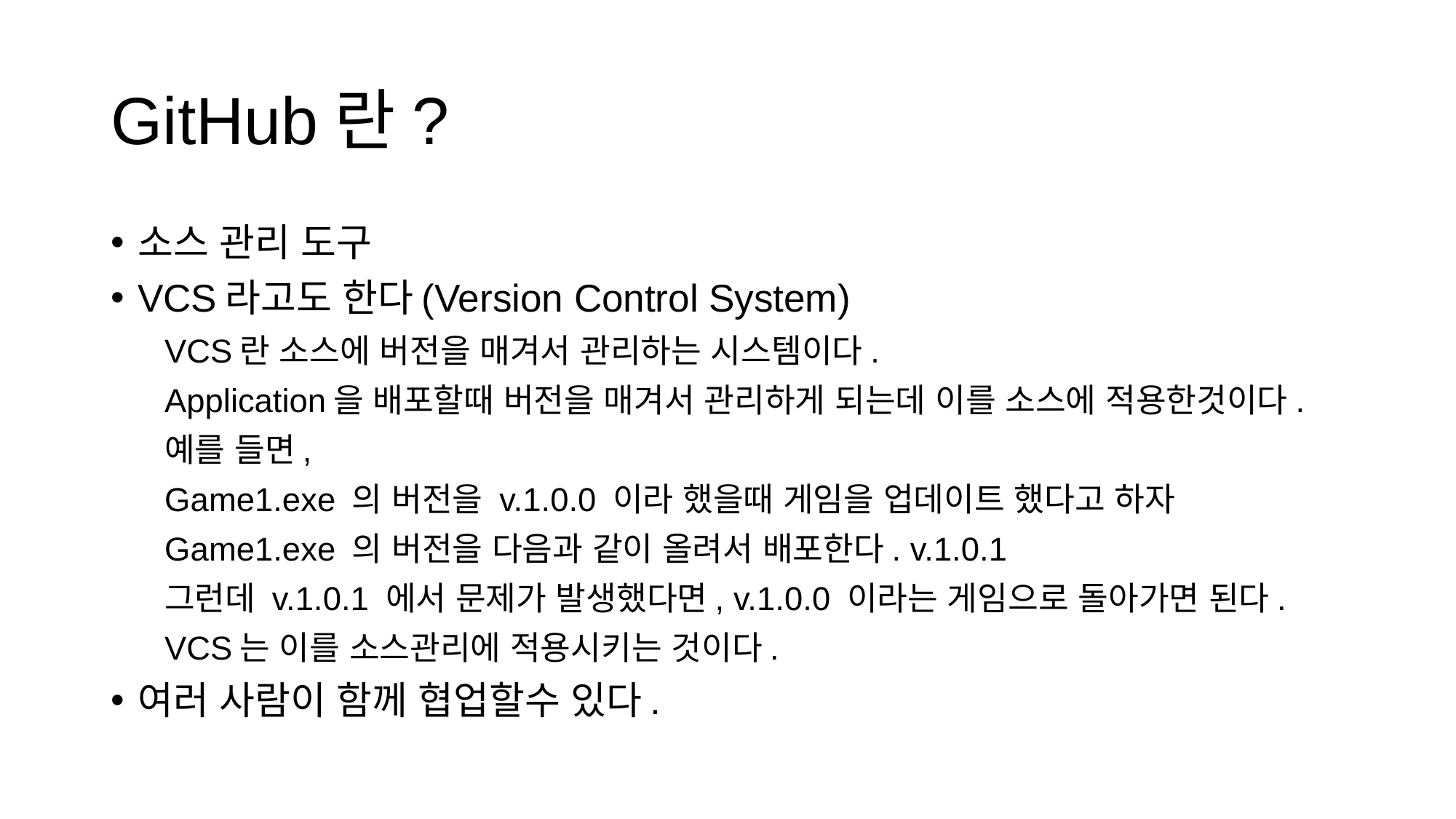

# GitHub란?
소스 관리 도구
VCS라고도 한다(Version Control System)
VCS란 소스에 버전을 매겨서 관리하는 시스템이다.
Application을 배포할때 버전을 매겨서 관리하게 되는데 이를 소스에 적용한것이다.
예를 들면,
Game1.exe 의 버전을 v.1.0.0 이라 했을때 게임을 업데이트 했다고 하자
Game1.exe 의 버전을 다음과 같이 올려서 배포한다. v.1.0.1
그런데 v.1.0.1 에서 문제가 발생했다면, v.1.0.0 이라는 게임으로 돌아가면 된다.
VCS는 이를 소스관리에 적용시키는 것이다.
여러 사람이 함께 협업할수 있다.